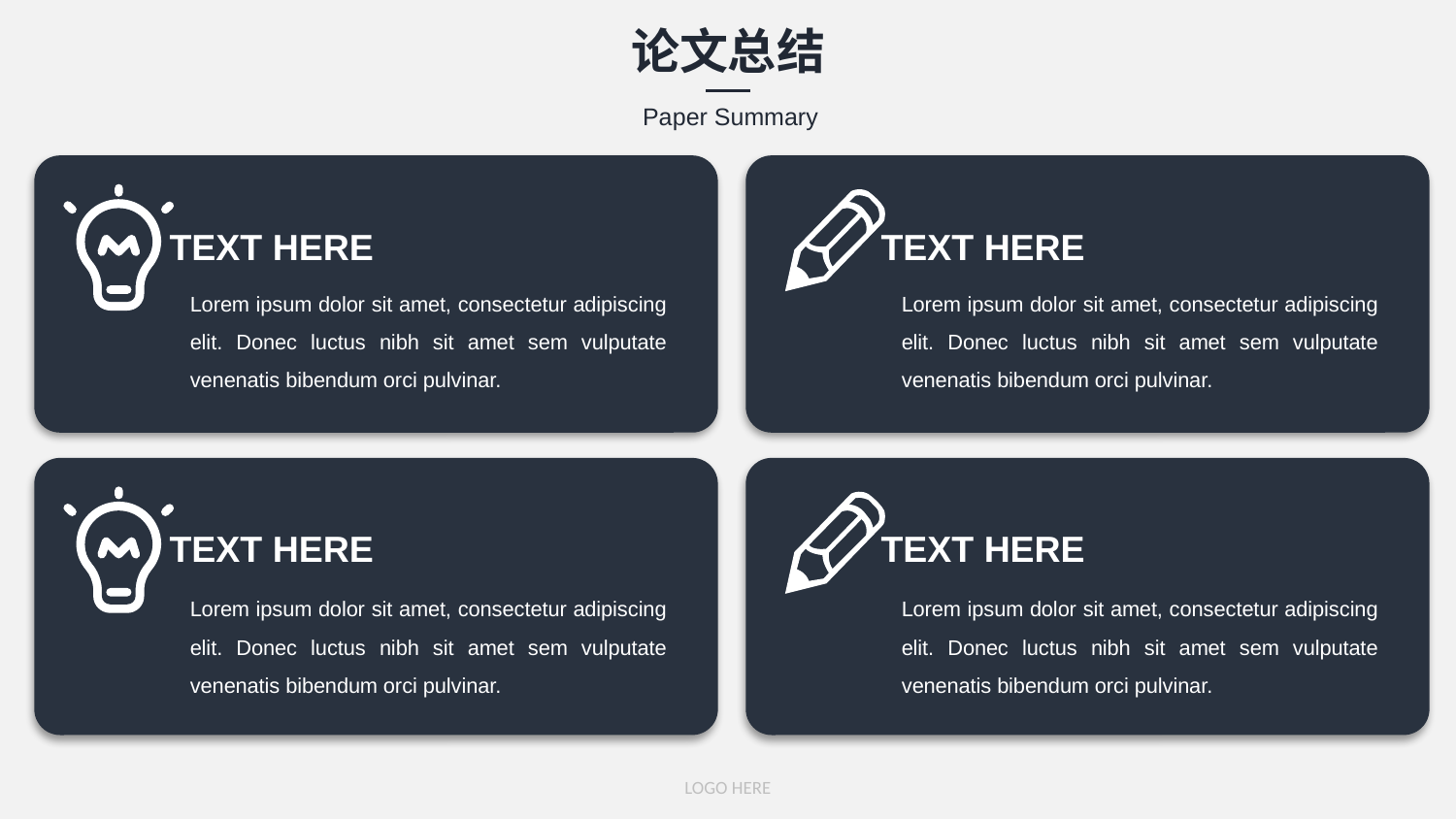

论文总结
Paper Summary

TEXT HERE
TEXT HERE
Lorem ipsum dolor sit amet, consectetur adipiscing elit. Donec luctus nibh sit amet sem vulputate venenatis bibendum orci pulvinar.
Lorem ipsum dolor sit amet, consectetur adipiscing elit. Donec luctus nibh sit amet sem vulputate venenatis bibendum orci pulvinar.

TEXT HERE
TEXT HERE
Lorem ipsum dolor sit amet, consectetur adipiscing elit. Donec luctus nibh sit amet sem vulputate venenatis bibendum orci pulvinar.
Lorem ipsum dolor sit amet, consectetur adipiscing elit. Donec luctus nibh sit amet sem vulputate venenatis bibendum orci pulvinar.
18